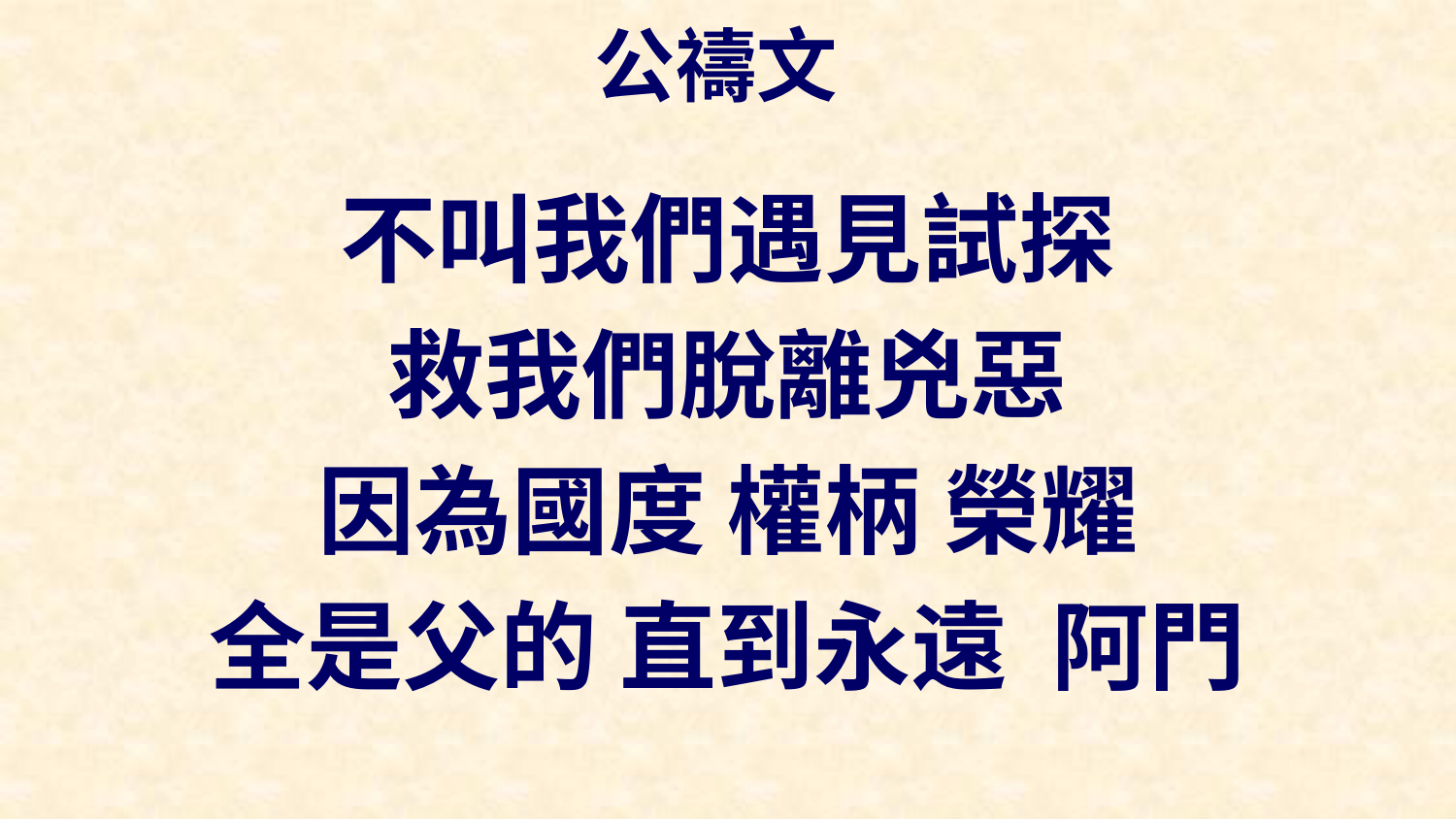

# 公禱文
不叫我們遇見試探
救我們脫離兇惡
因為國度 權柄 榮耀
全是父的 直到永遠  阿門